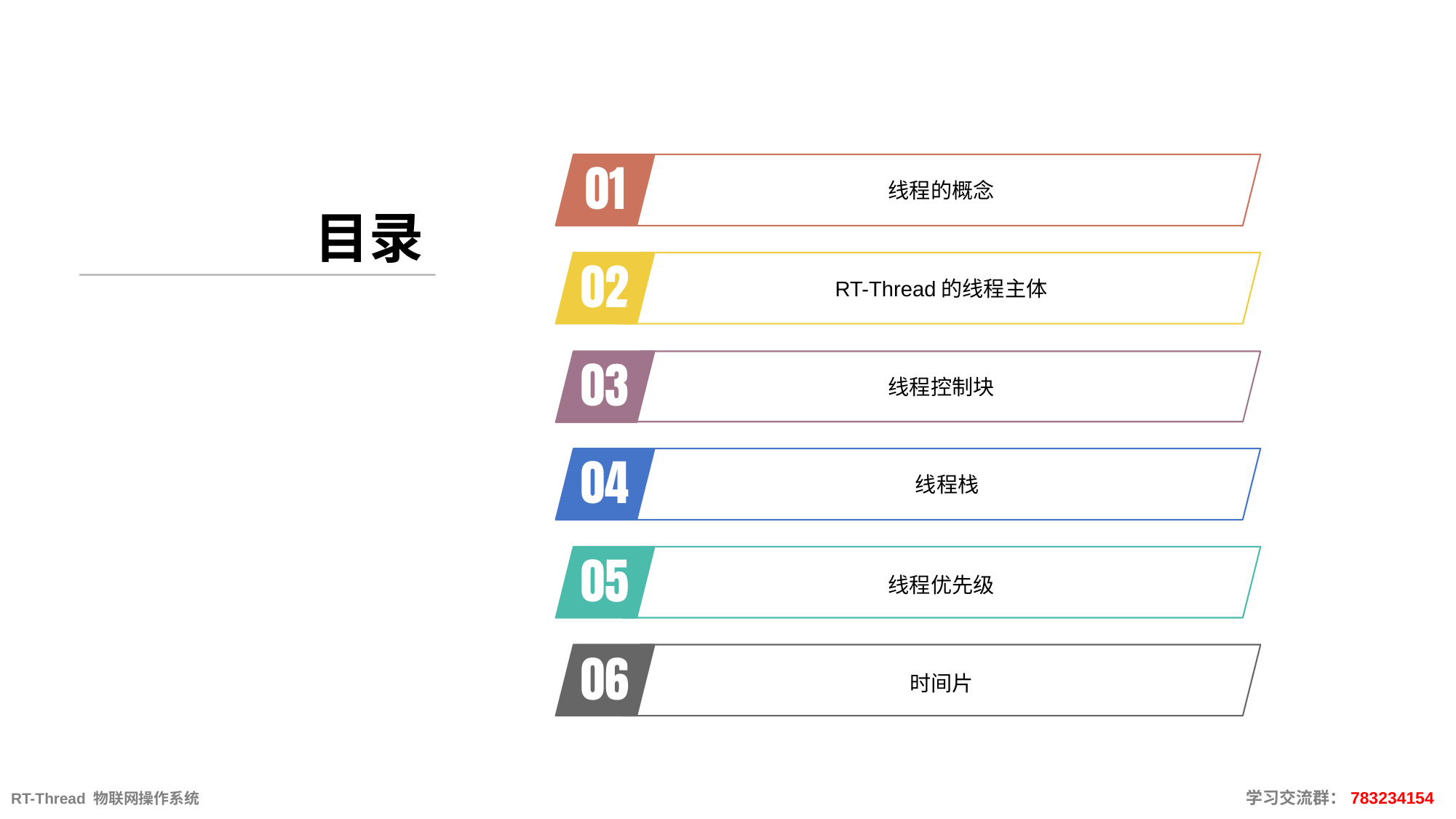

目录
01
线程的概念
02
RT-Thread的线程主体
线程控制块
03
04
线程栈
05
线程优先级
06
时间片
RT-Thread 物联网操作系统										          学习交流群：783234154